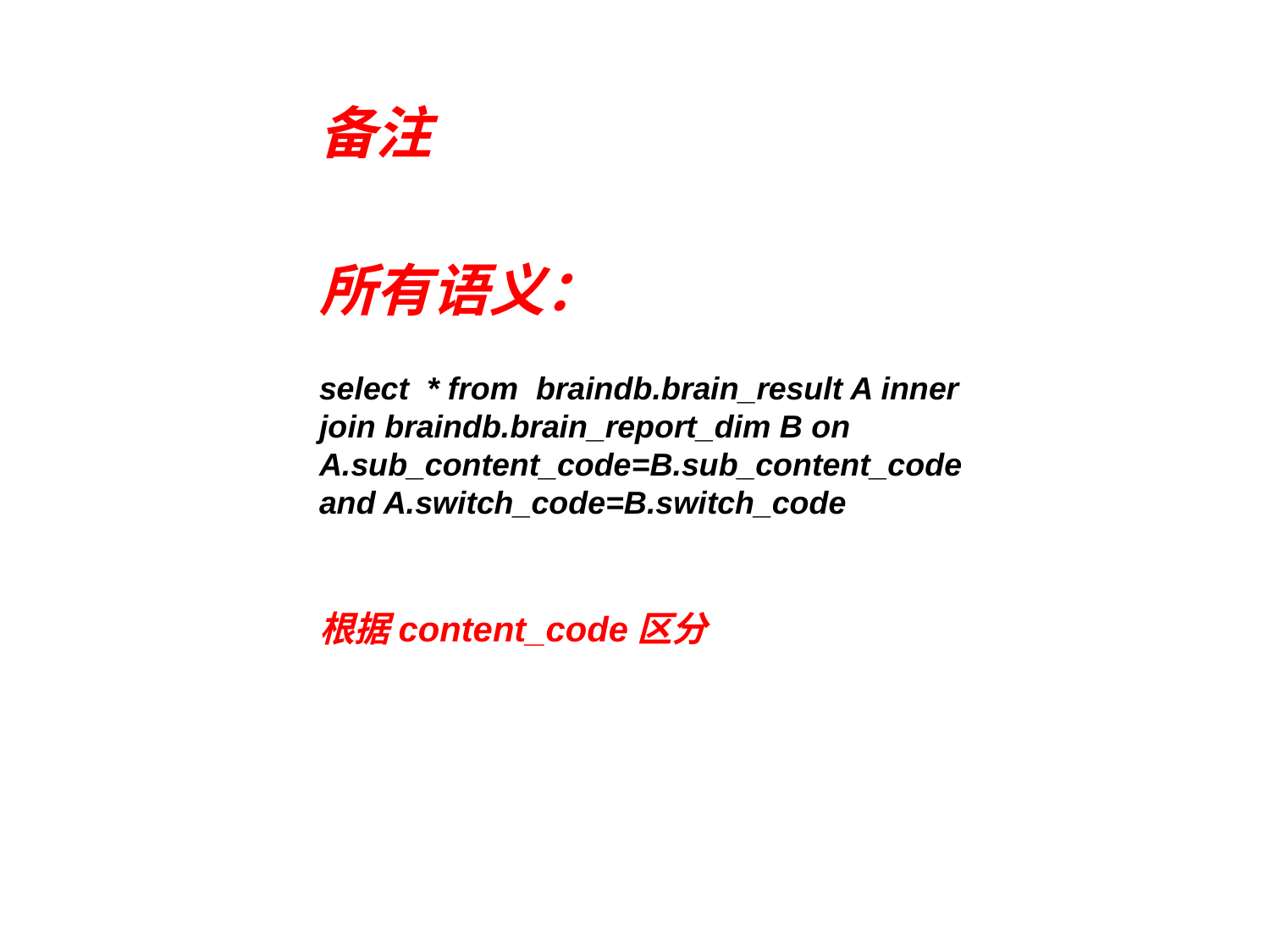

备注

所有语义：

select  * from  braindb.brain_result A inner join braindb.brain_report_dim B on A.sub_content_code=B.sub_content_code and A.switch_code=B.switch_code

根据content_code区分